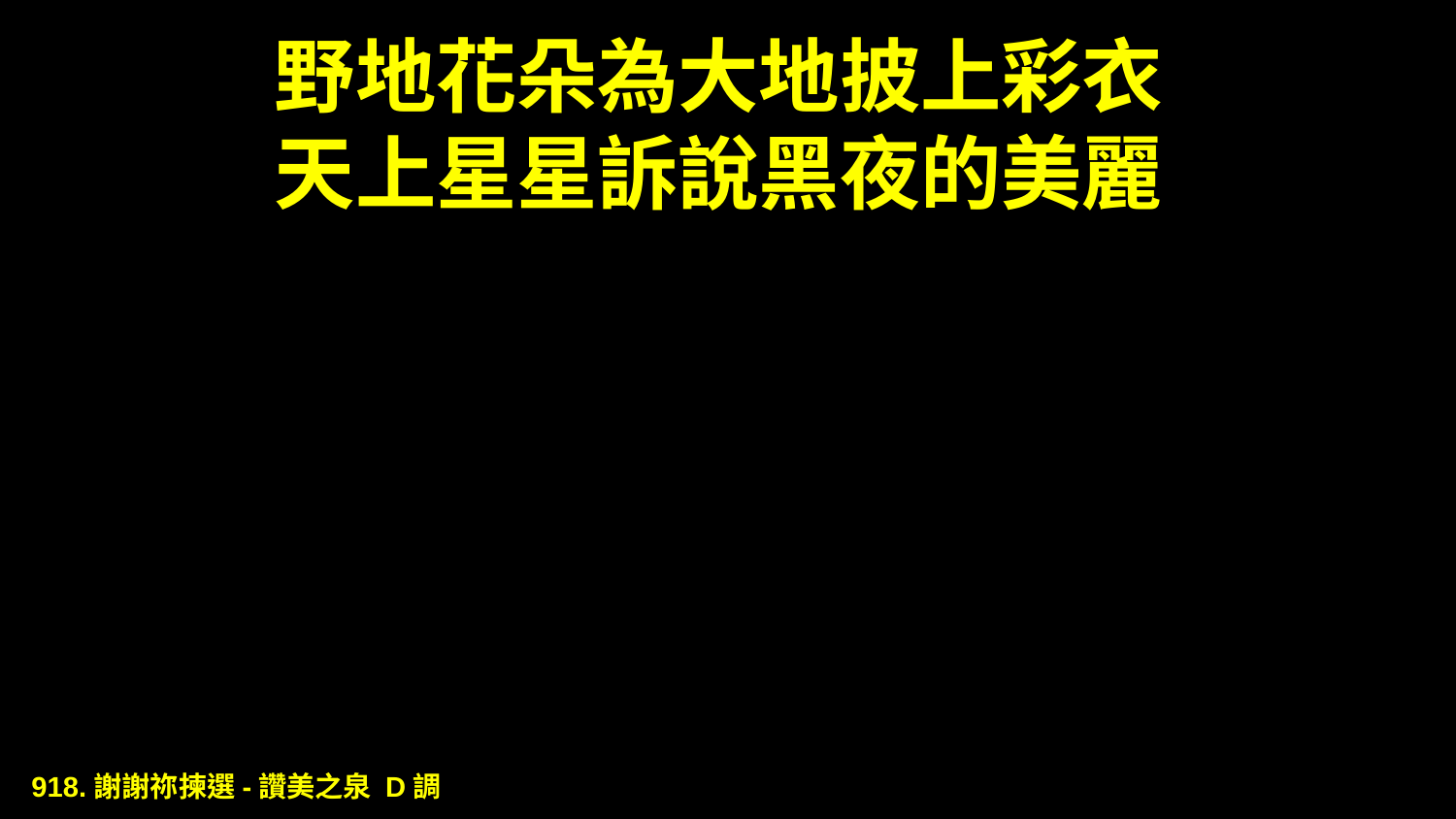

# 野地花朵為大地披上彩衣 天上星星訴說黑夜的美麗
918.謝謝祢揀選-讚美之泉 D調